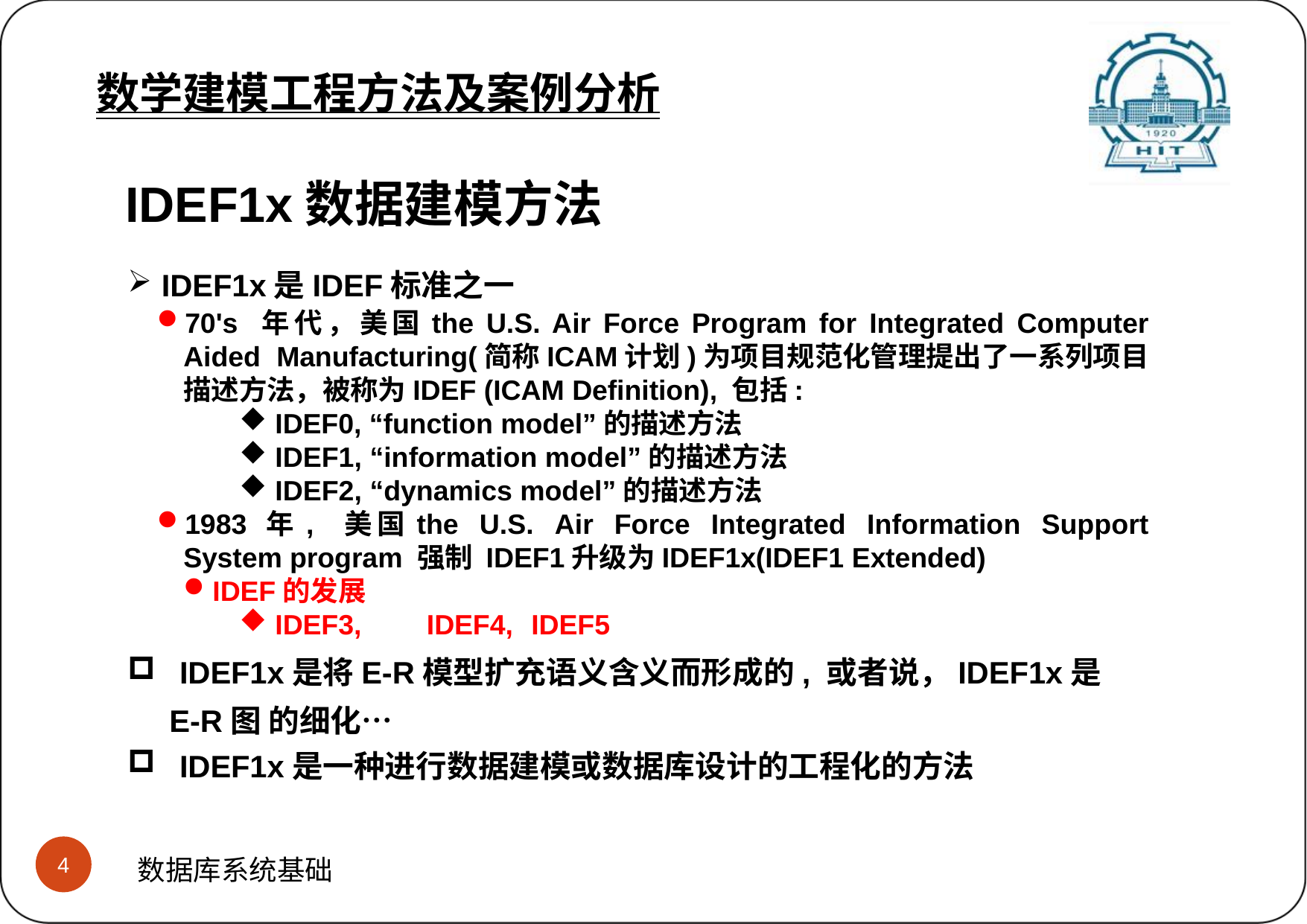

数学建模工程方法及案例分析
IDEF1x数据建模方法
IDEF1x是IDEF标准之一
70's 年代，美国the U.S. Air Force Program for Integrated Computer Aided  Manufacturing(简称ICAM计划)为项目规范化管理提出了一系列项目 描述方法，被称为IDEF (ICAM Definition), 包括:
IDEF0, “function model”的描述方法
IDEF1, “information model”的描述方法
IDEF2, “dynamics model”的描述方法
1983 年,  美国the  U.S.  Air  Force  Integrated  Information  Support System program 强制 IDEF1升级为IDEF1x(IDEF1 Extended)
IDEF的发展
IDEF3,	IDEF4,	IDEF5
 IDEF1x是将E-R模型扩充语义含义而形成的, 或者说，IDEF1x是E-R图 的细化…
 IDEF1x是一种进行数据建模或数据库设计的工程化的方法